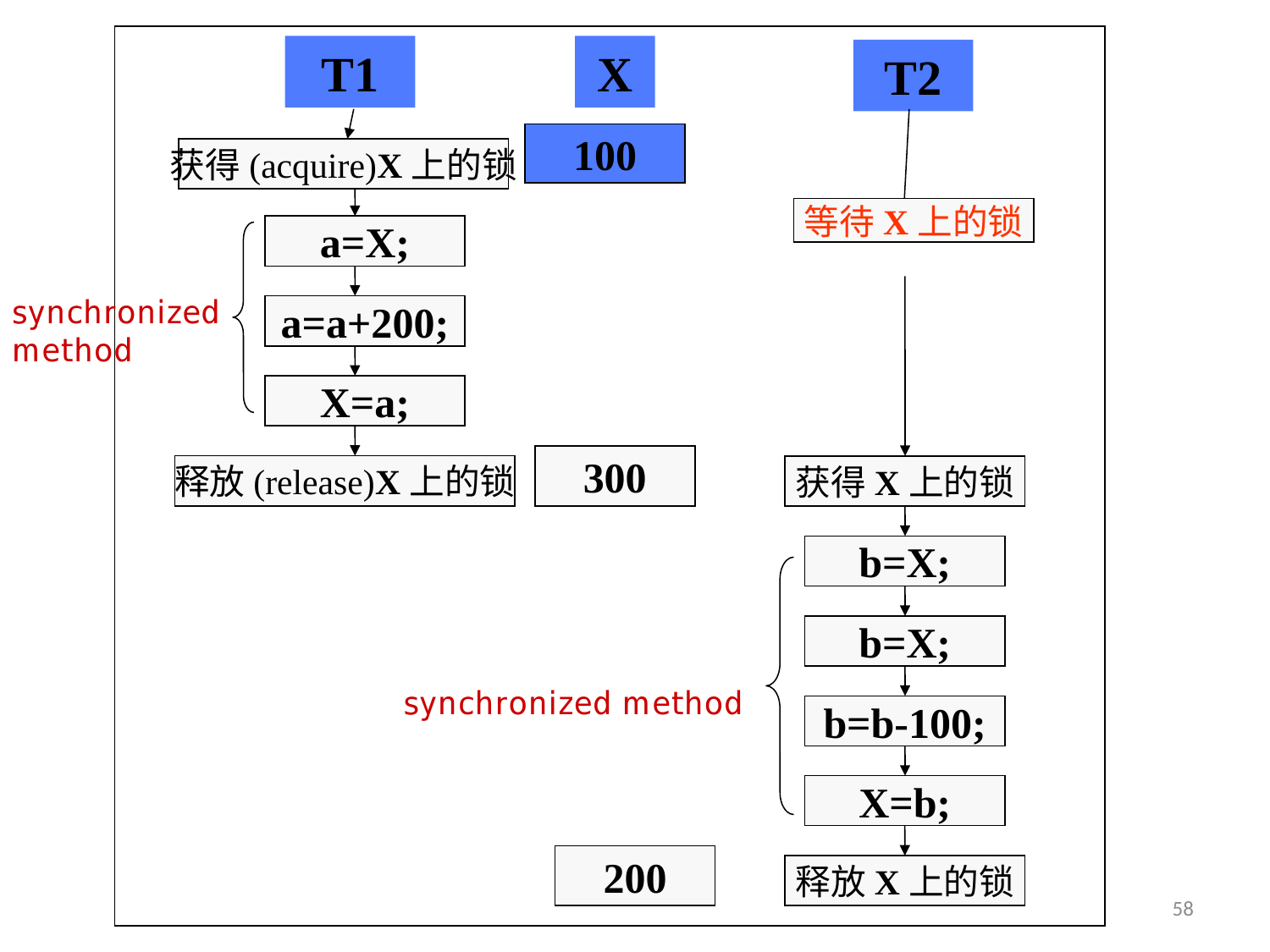

T1
X
T2
100

获得(acquire)X上的锁

a=X;

a=a+200;

X=a;
等待X上的锁

获得X上的锁
synchronized method

释放(release)X上的锁
300

b=X;

b=X;

b=b-100;

X=b;

synchronized method

释放X上的锁
200
58